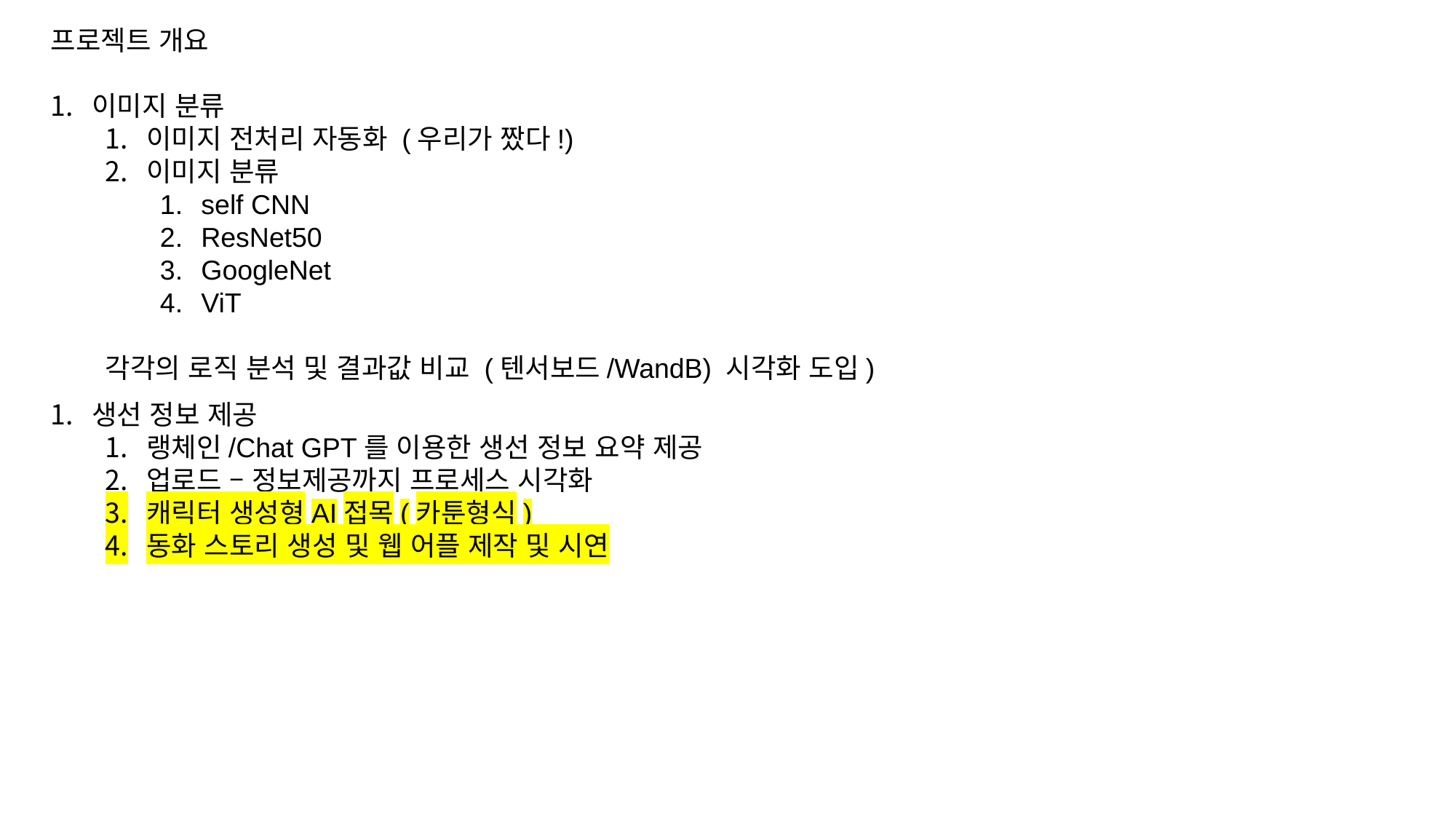

프로젝트 개요

이미지 분류
이미지 전처리 자동화 (우리가 짰다!)
이미지 분류
self CNN
ResNet50
GoogleNet
ViT

각각의 로직 분석 및 결과값 비교 (텐서보드/WandB) 시각화 도입)
생선 정보 제공
랭체인/Chat GPT를 이용한 생선 정보 요약 제공
업로드 – 정보제공까지 프로세스 시각화
캐릭터 생성형AI접목(카툰형식)
동화 스토리 생성 및 웹 어플 제작 및 시연